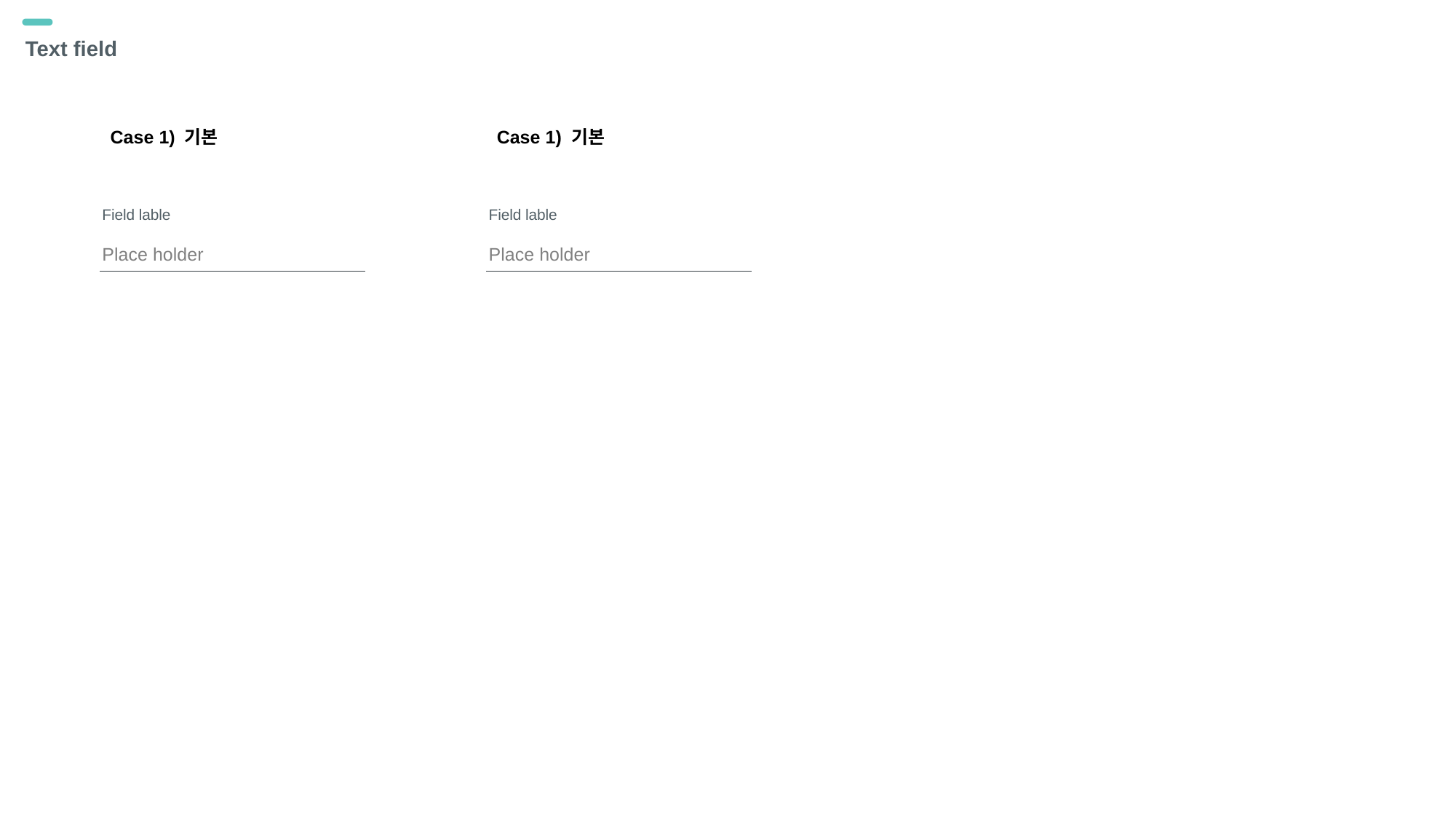

# Text field
Case 1) 기본
Case 1) 기본
Field lable
Field lable
Place holder
Place holder